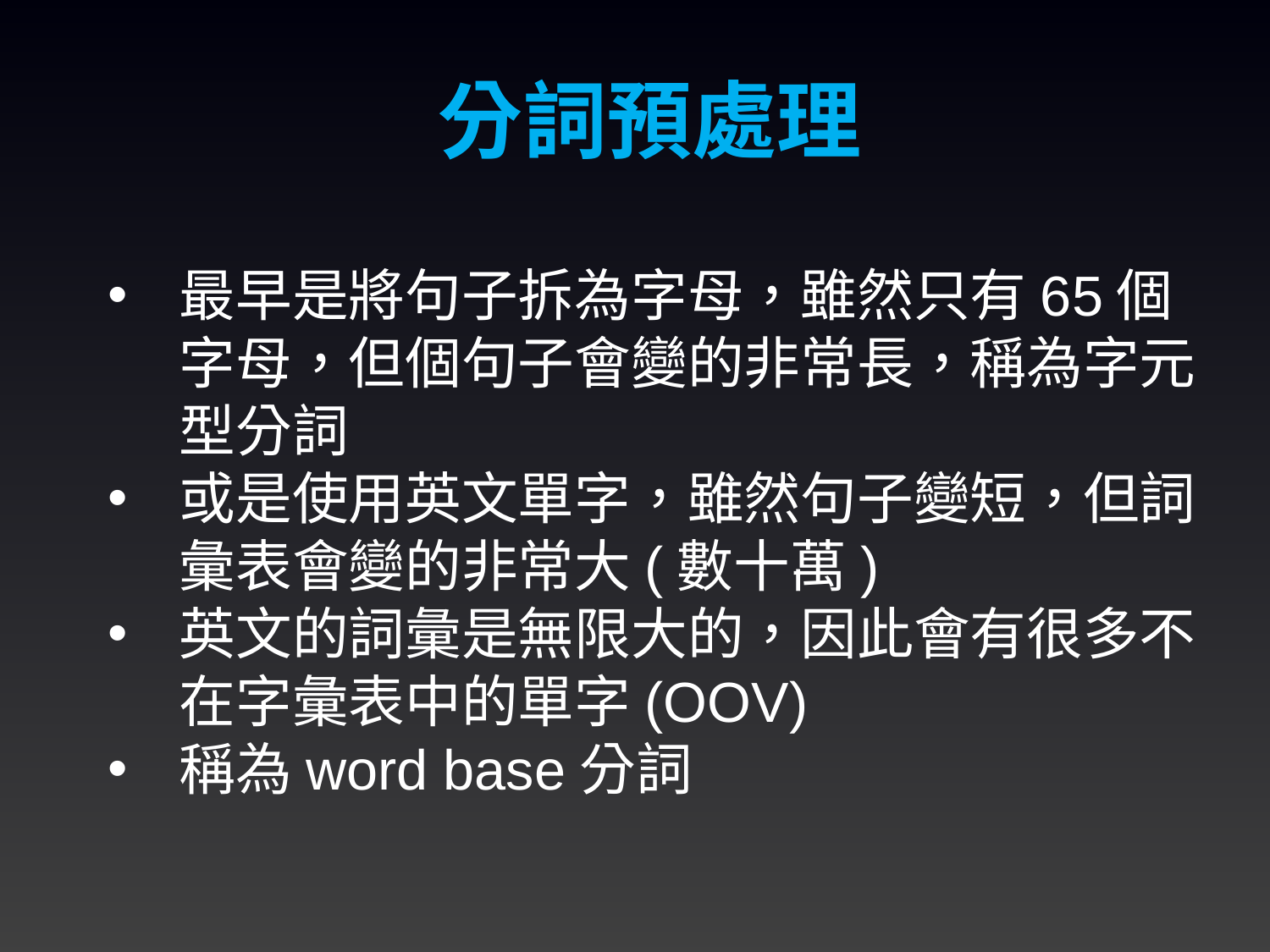

分詞預處理
最早是將句子拆為字母，雖然只有65個字母，但個句子會變的非常長，稱為字元型分詞
或是使用英文單字，雖然句子變短，但詞彙表會變的非常大(數十萬)
英文的詞彙是無限大的，因此會有很多不在字彙表中的單字(OOV)
稱為word base分詞